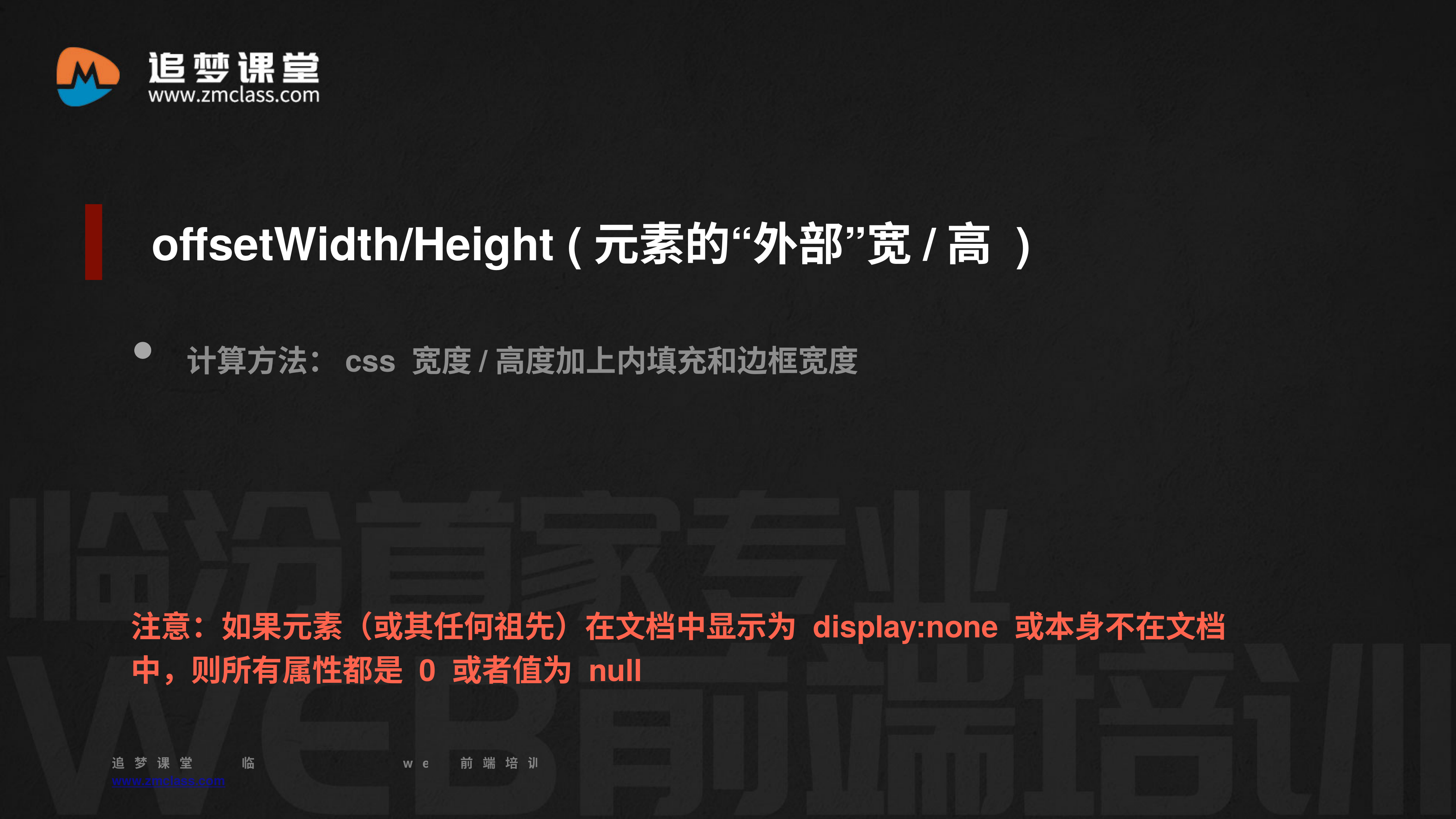

offsetWidth/Height (元素的“外部”宽/高 )
 计算方法：css 宽度/高度加上内填充和边框宽度

注意：如果元素（或其任何祖先）在文档中显示为 display:none 或本身不在文档中，则所有属性都是 0 或者值为 null
追梦课堂   临汾首家专业的web前端培训机构                                                          www.zmclass.com
6